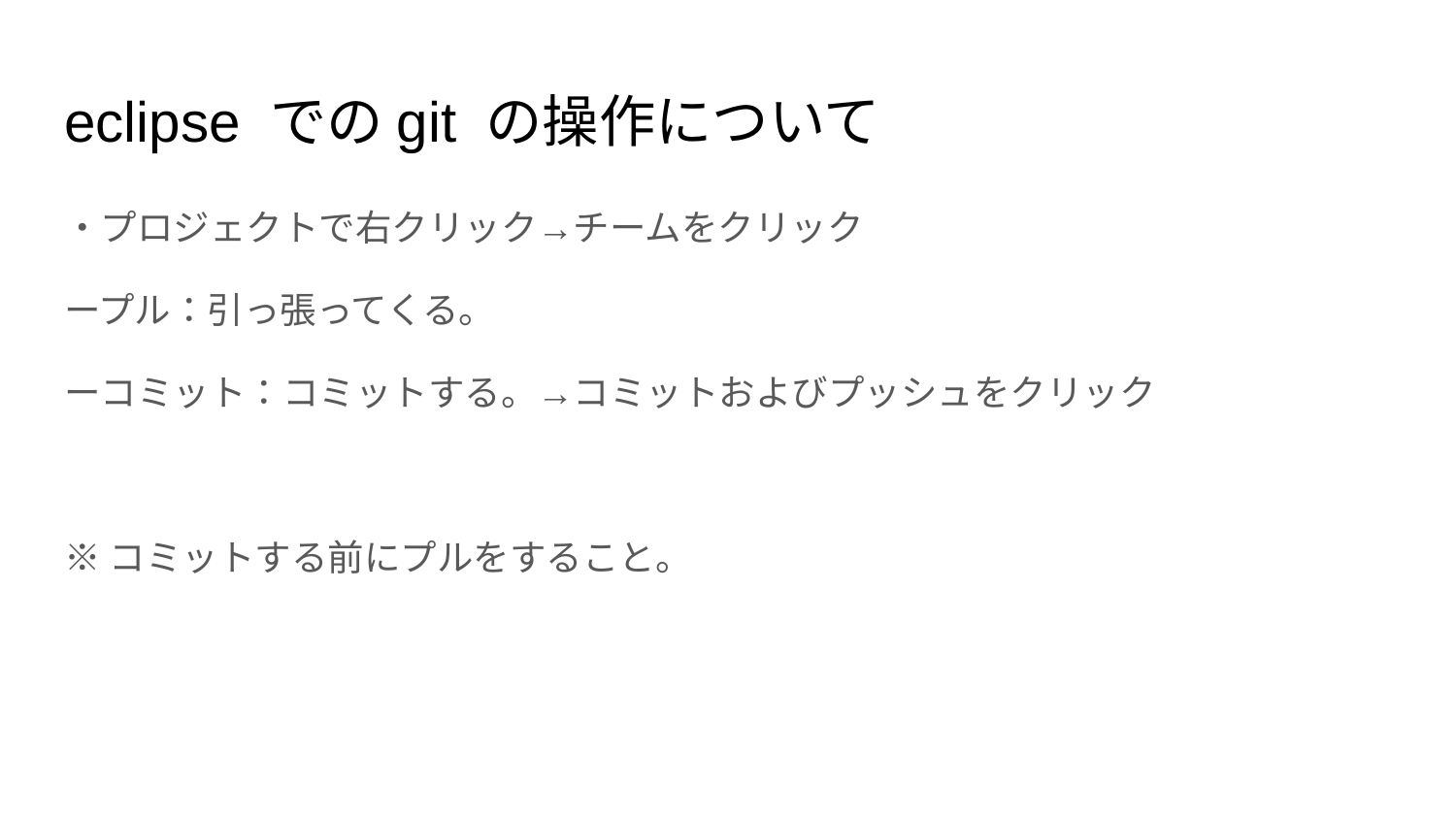

# eclipse でのgit の操作について
・プロジェクトで右クリック→チームをクリック
ープル：引っ張ってくる。
ーコミット：コミットする。→コミットおよびプッシュをクリック

※コミットする前にプルをすること。